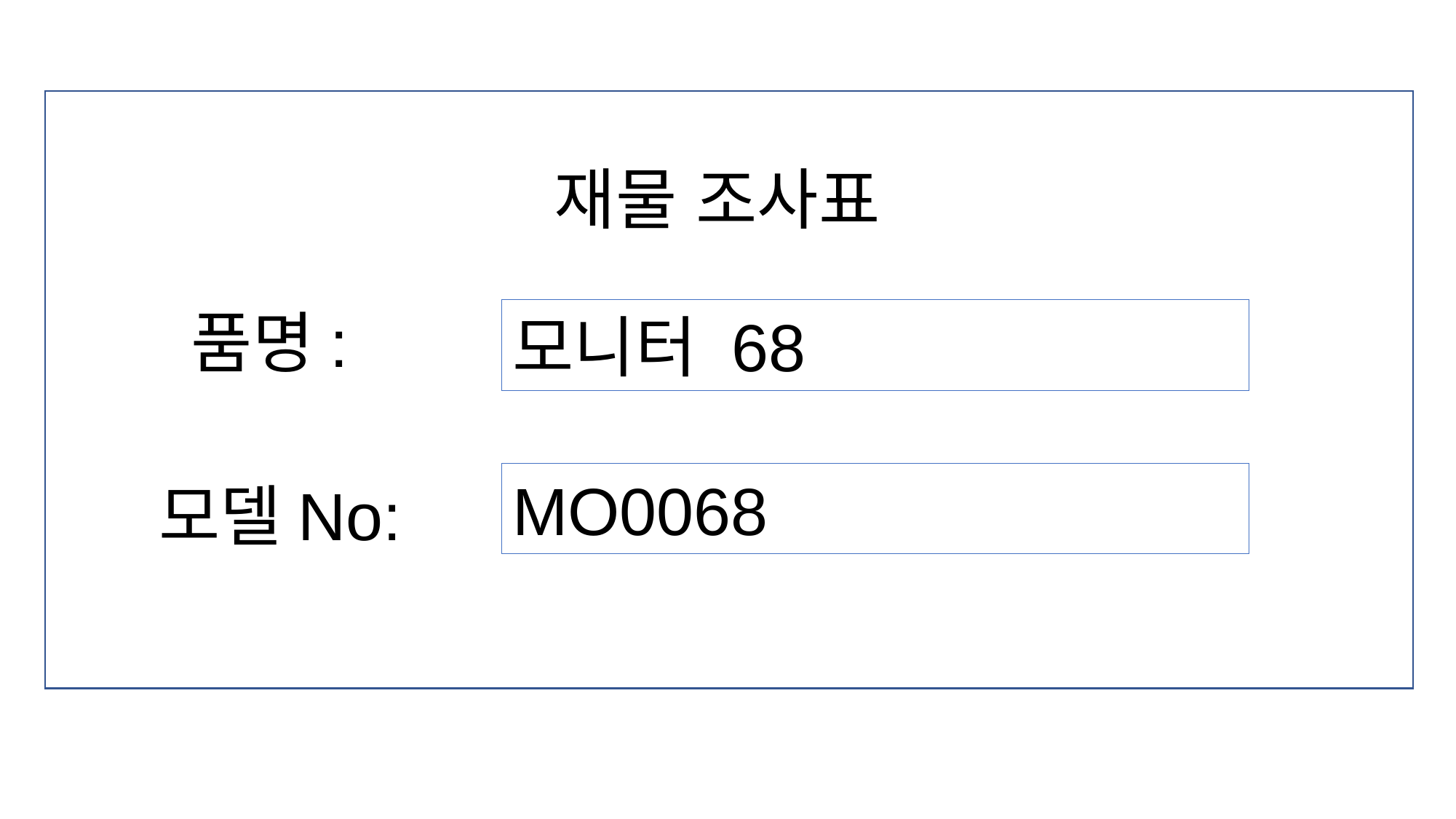

재물 조사표
품명:
모니터 68
MO0068
모델No: